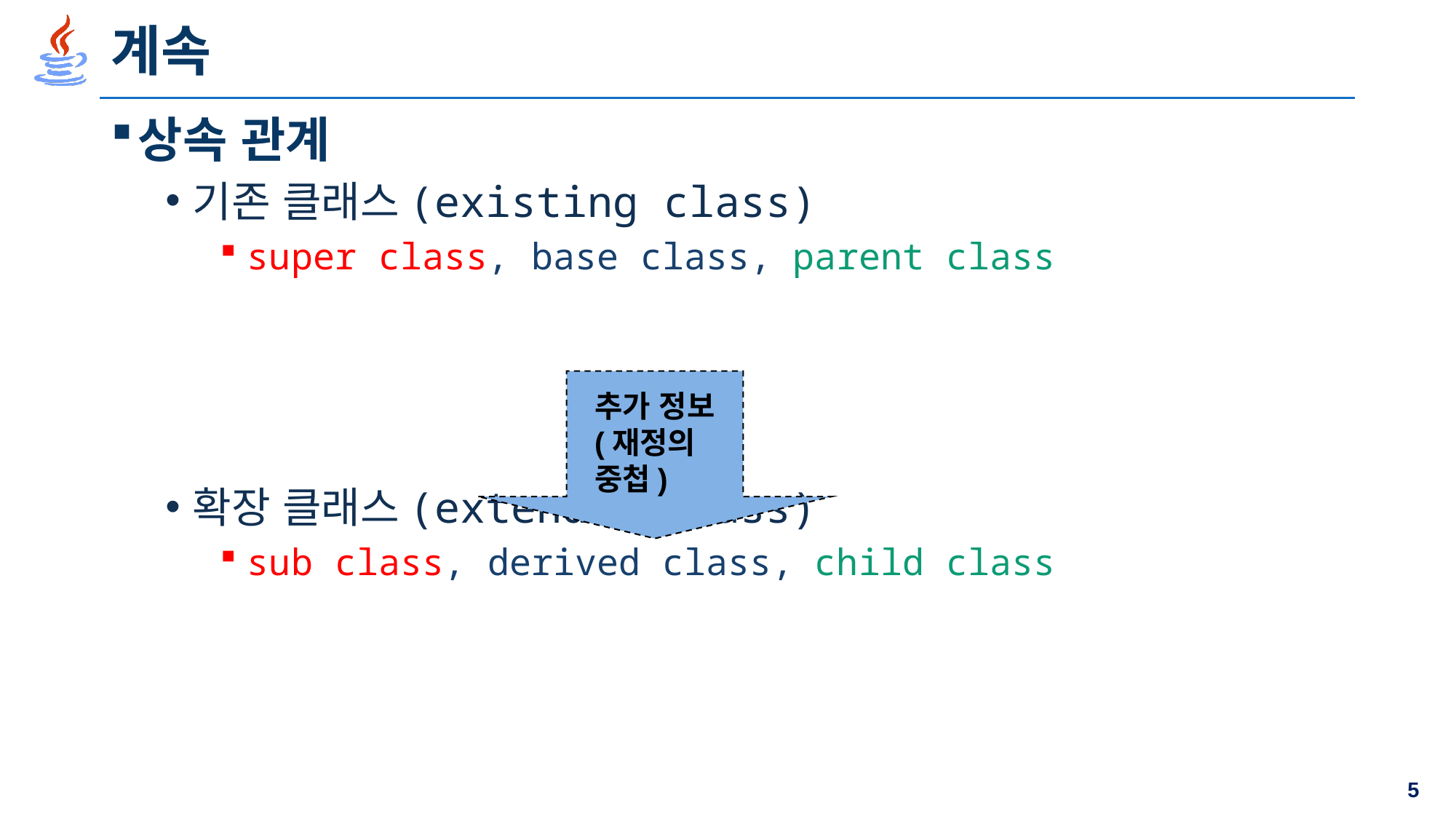

# 계속
상속 관계
기존 클래스(existing class)
super class, base class, parent class

확장 클래스(extended class)
sub class, derived class, child class

추가 정보
(재정의
중첩)
5